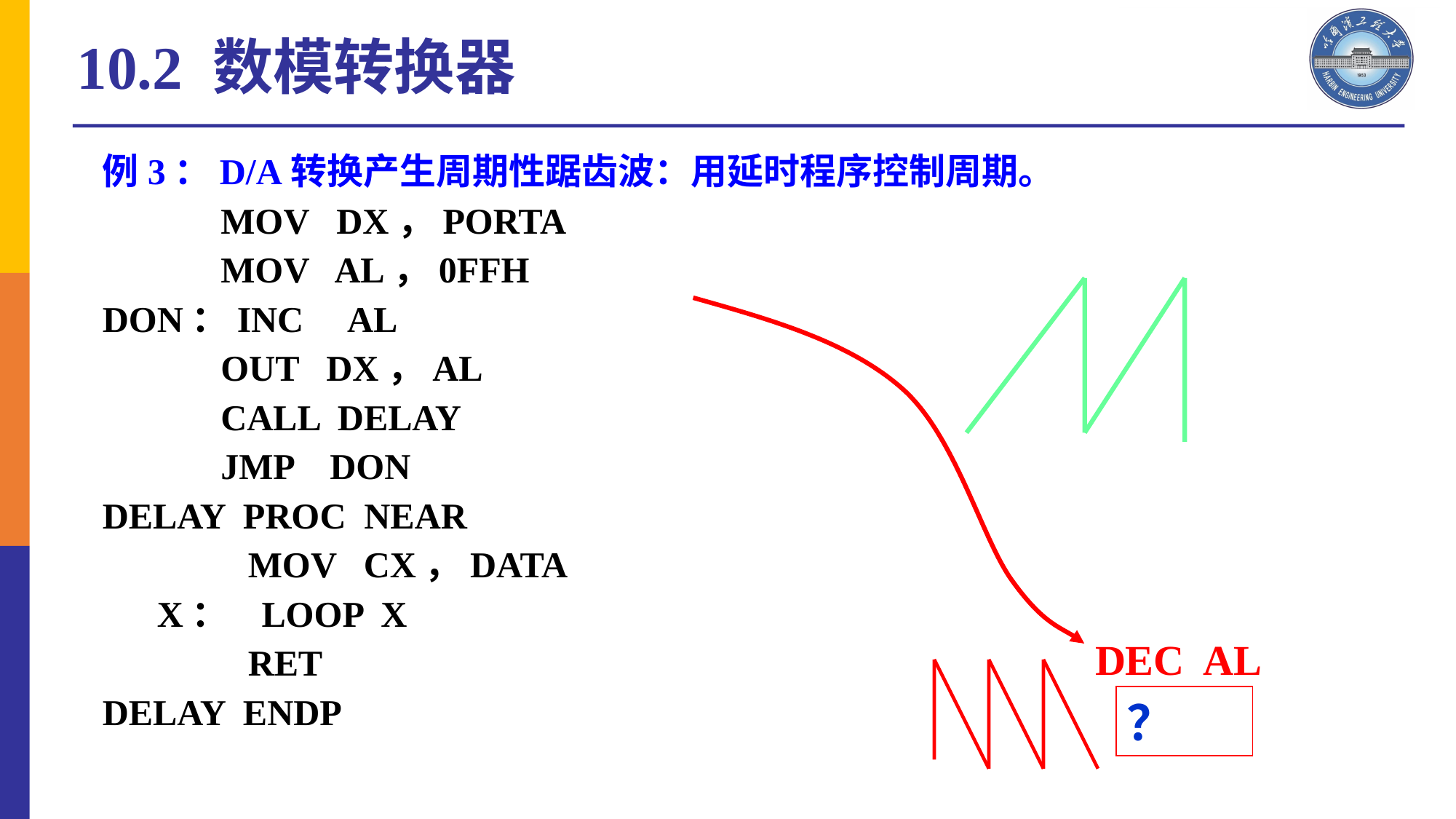

10.2 数模转换器
例3：D/A转换产生周期性踞齿波：用延时程序控制周期。
             MOV   DX，PORTA
             MOV   AL，0FFH
DON：INC     AL
             OUT   DX，AL
             CALL  DELAY
             JMP    DON
DELAY  PROC  NEAR
                MOV   CX，DATA
      X：   LOOP  X
                RET
DELAY  ENDP

DEC  AL

？